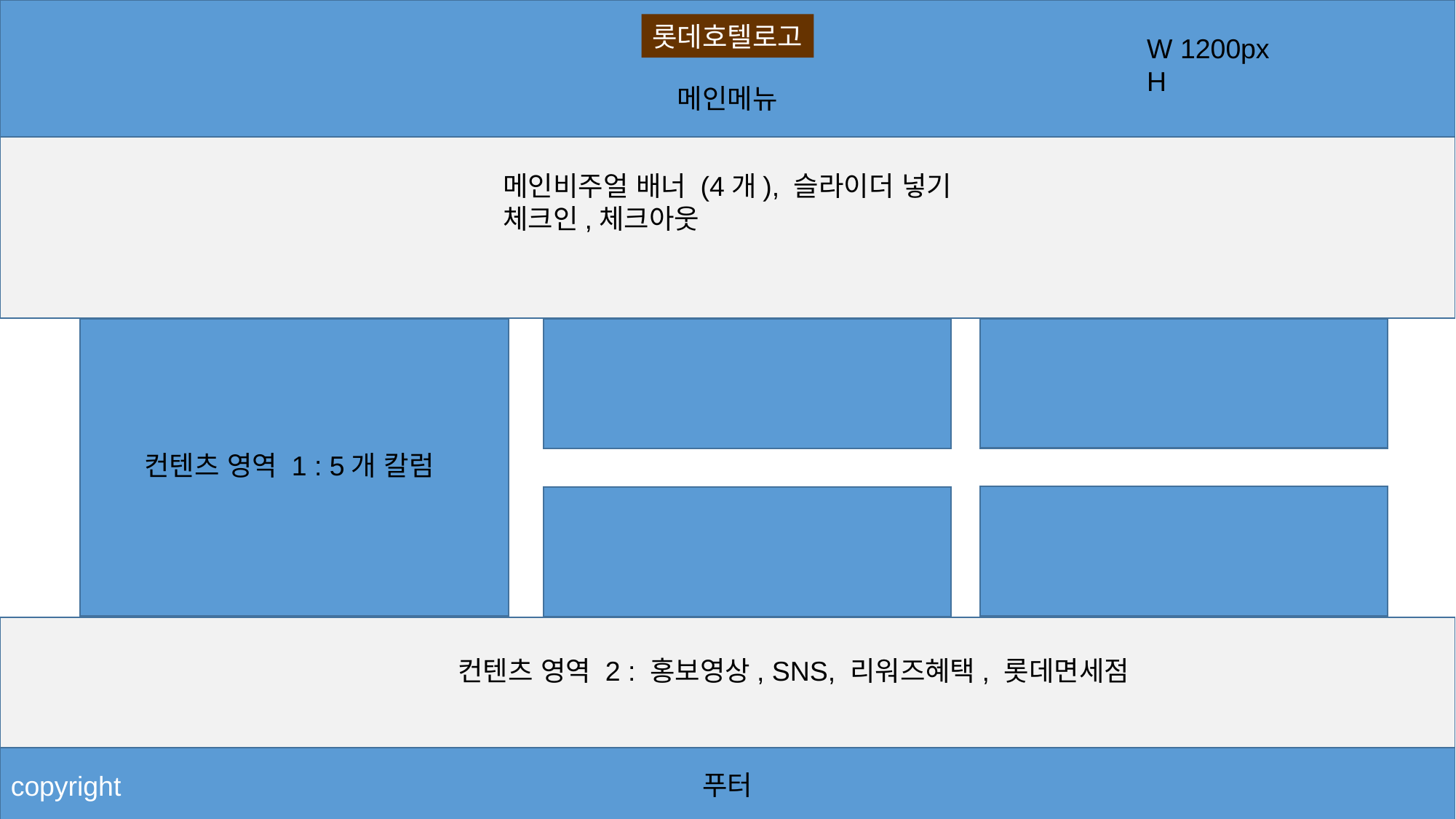

롯데호텔로고
W 1200px
H
메인메뉴

메인비주얼 배너 (4개), 슬라이더 넣기
체크인,체크아웃

컨텐츠 영역 1 : 5개 칼럼

컨텐츠 영역 2 : 홍보영상, SNS, 리워즈혜택, 롯데면세점
copyright
푸터